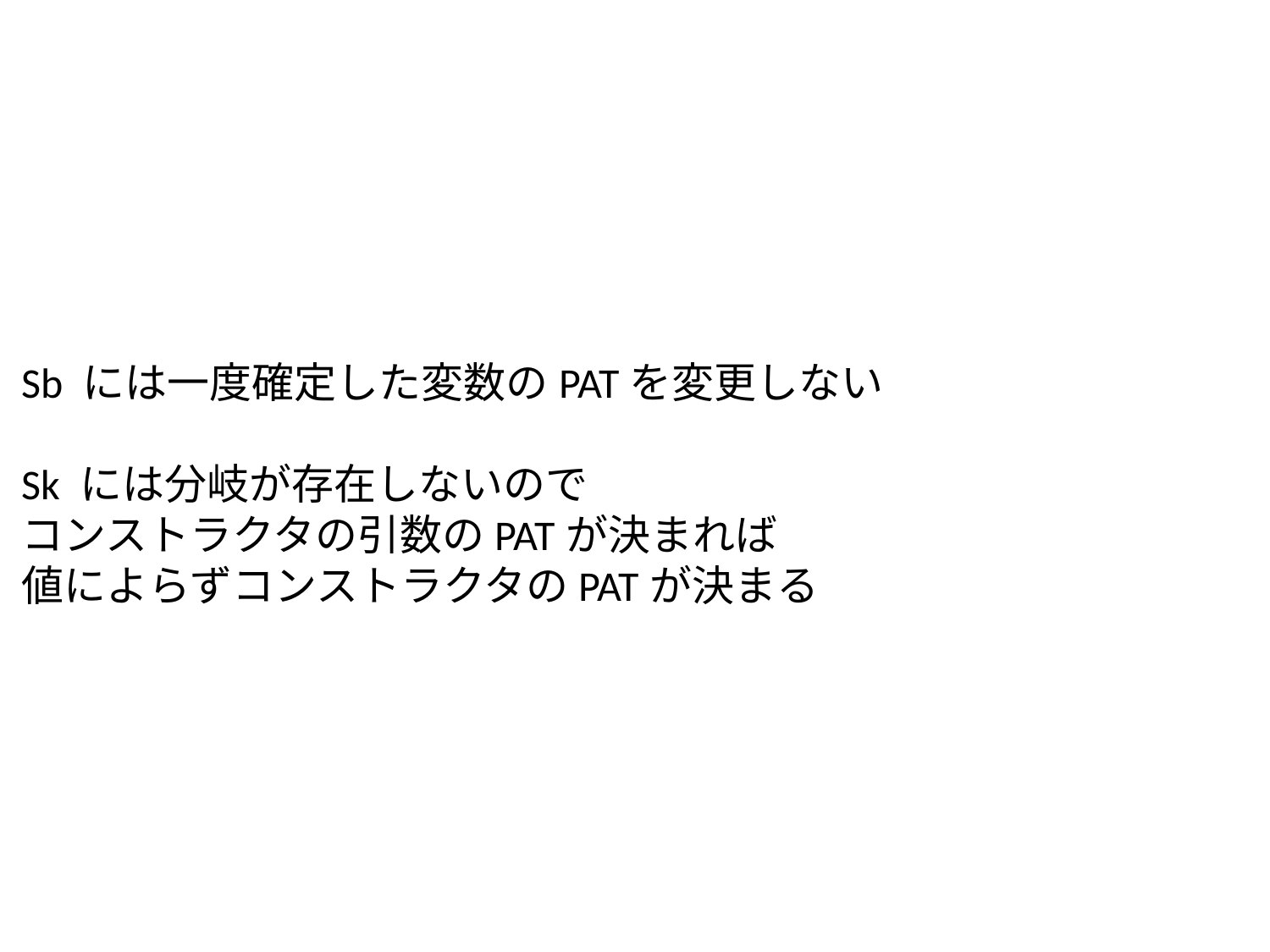

Sb には一度確定した変数のPATを変更しない

Sk には分岐が存在しないので
コンストラクタの引数のPATが決まれば
値によらずコンストラクタのPATが決まる